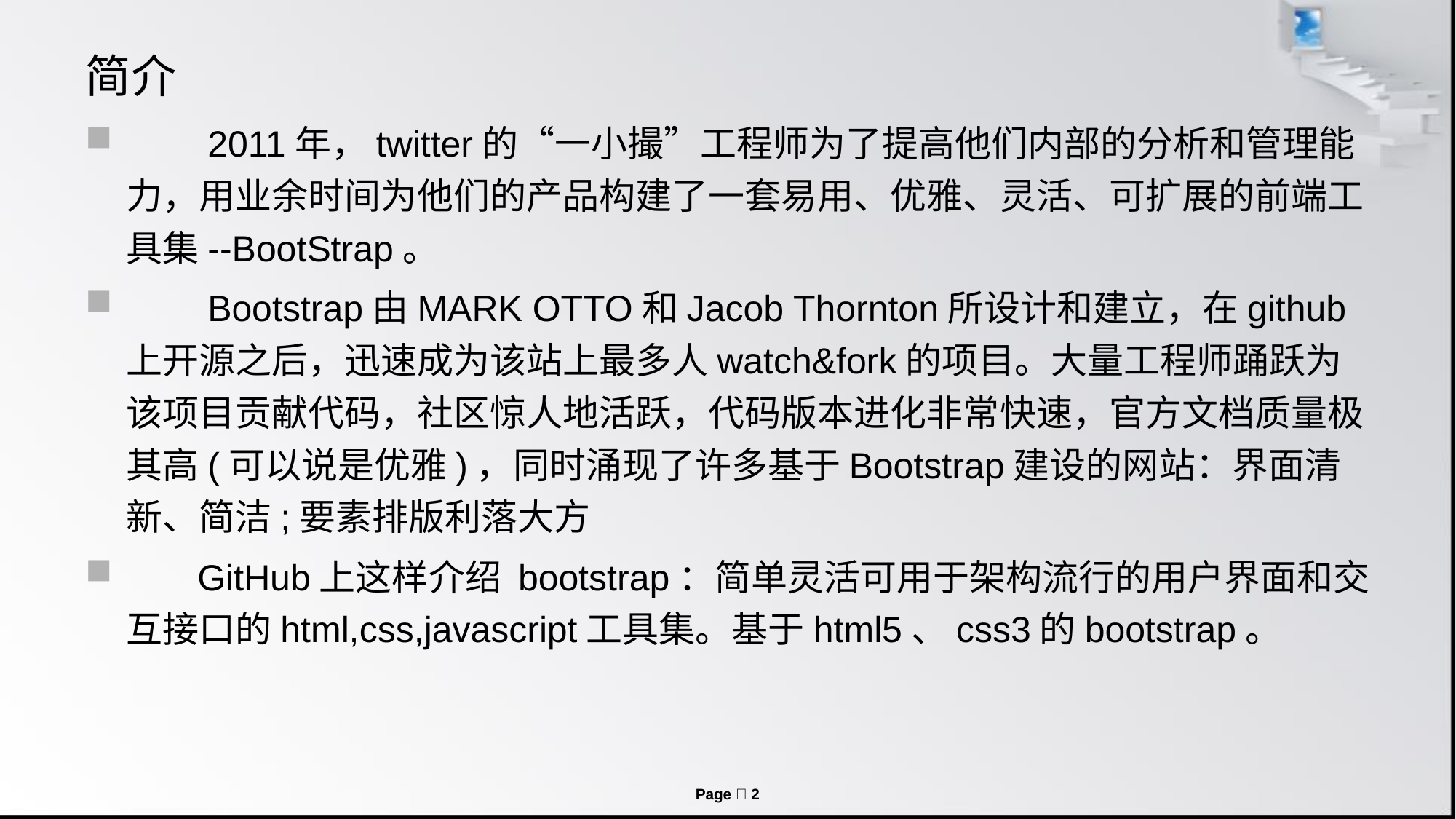

# 简介
        2011年，twitter的“一小撮”工程师为了提高他们内部的分析和管理能力，用业余时间为他们的产品构建了一套易用、优雅、灵活、可扩展的前端工具集--BootStrap。
        Bootstrap由MARK OTTO和Jacob Thornton所设计和建立，在github上开源之后，迅速成为该站上最多人watch&fork的项目。大量工程师踊跃为该项目贡献代码，社区惊人地活跃，代码版本进化非常快速，官方文档质量极其高(可以说是优雅)，同时涌现了许多基于Bootstrap建设的网站：界面清新、简洁;要素排版利落大方
       GitHub上这样介绍 bootstrap：简单灵活可用于架构流行的用户界面和交互接口的html,css,javascript工具集。基于html5、css3的bootstrap。